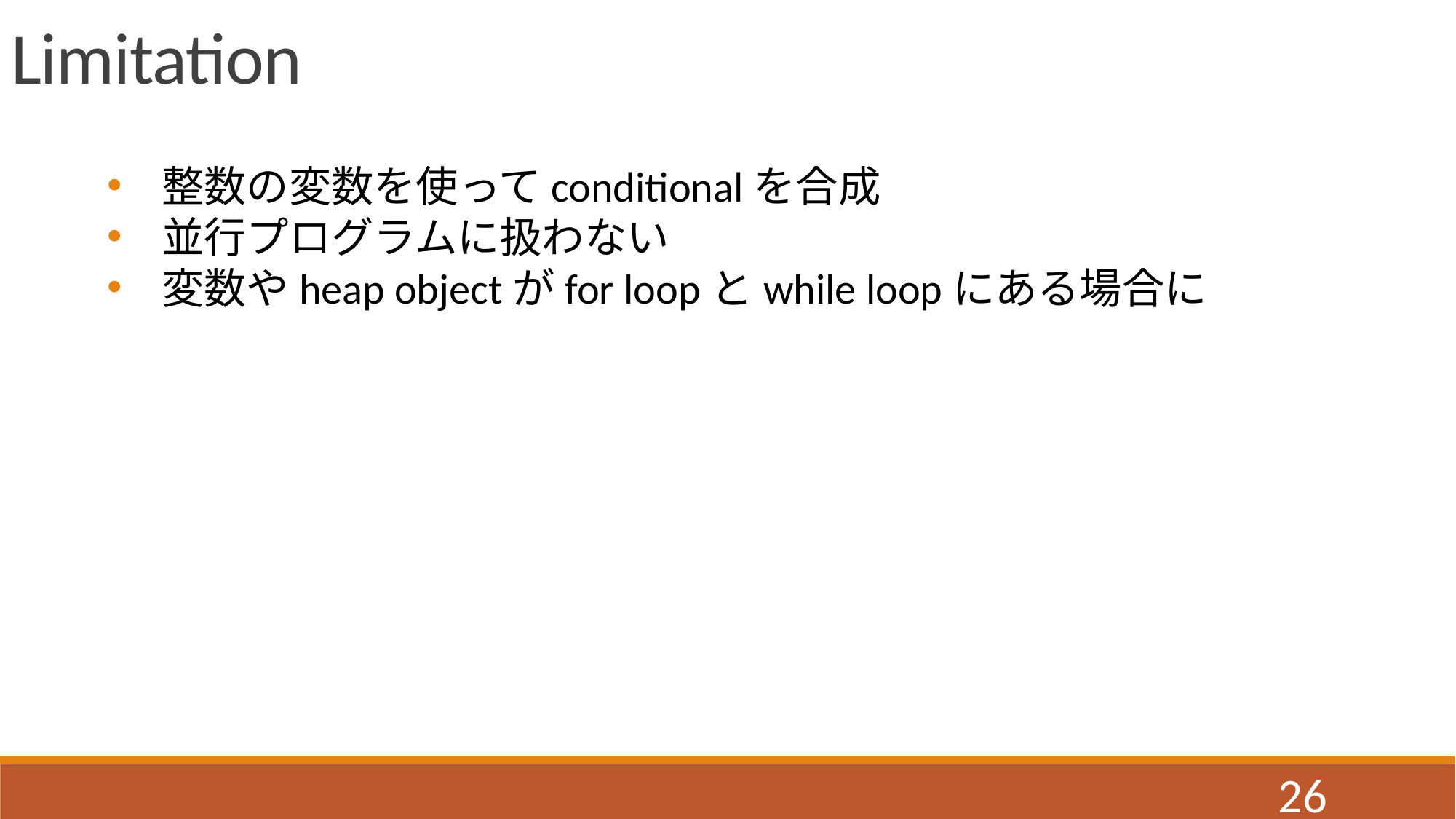

Limitation
整数の変数を使ってconditionalを合成
並行プログラムに扱わない
変数やheap objectがfor loopとwhile loopにある場合に

26